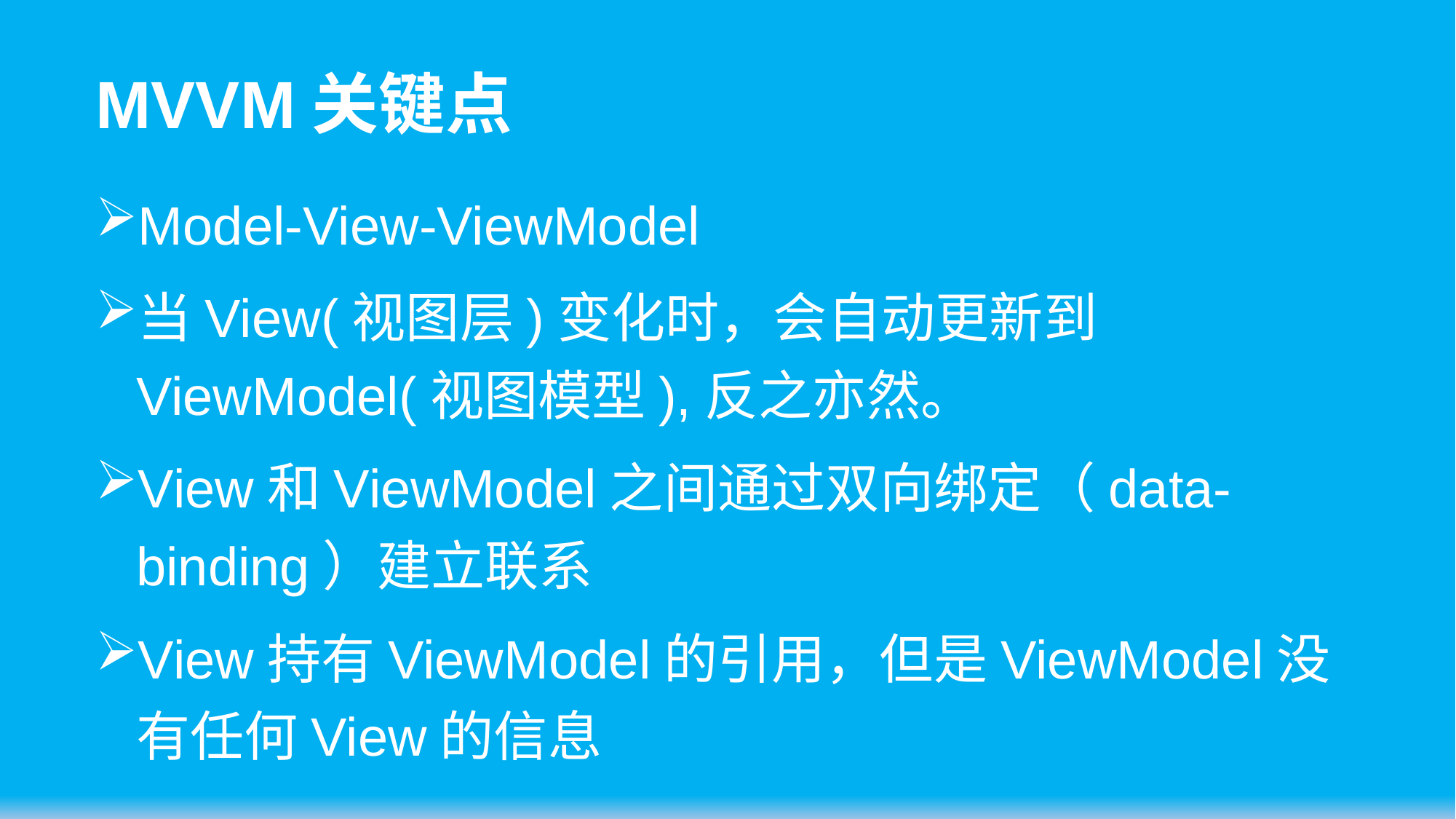

# MVVM关键点
Model-View-ViewModel
当View(视图层)变化时，会自动更新到ViewModel(视图模型),反之亦然。
View和ViewModel之间通过双向绑定（data-binding）建立联系
View持有ViewModel的引用，但是ViewModel没有任何View的信息